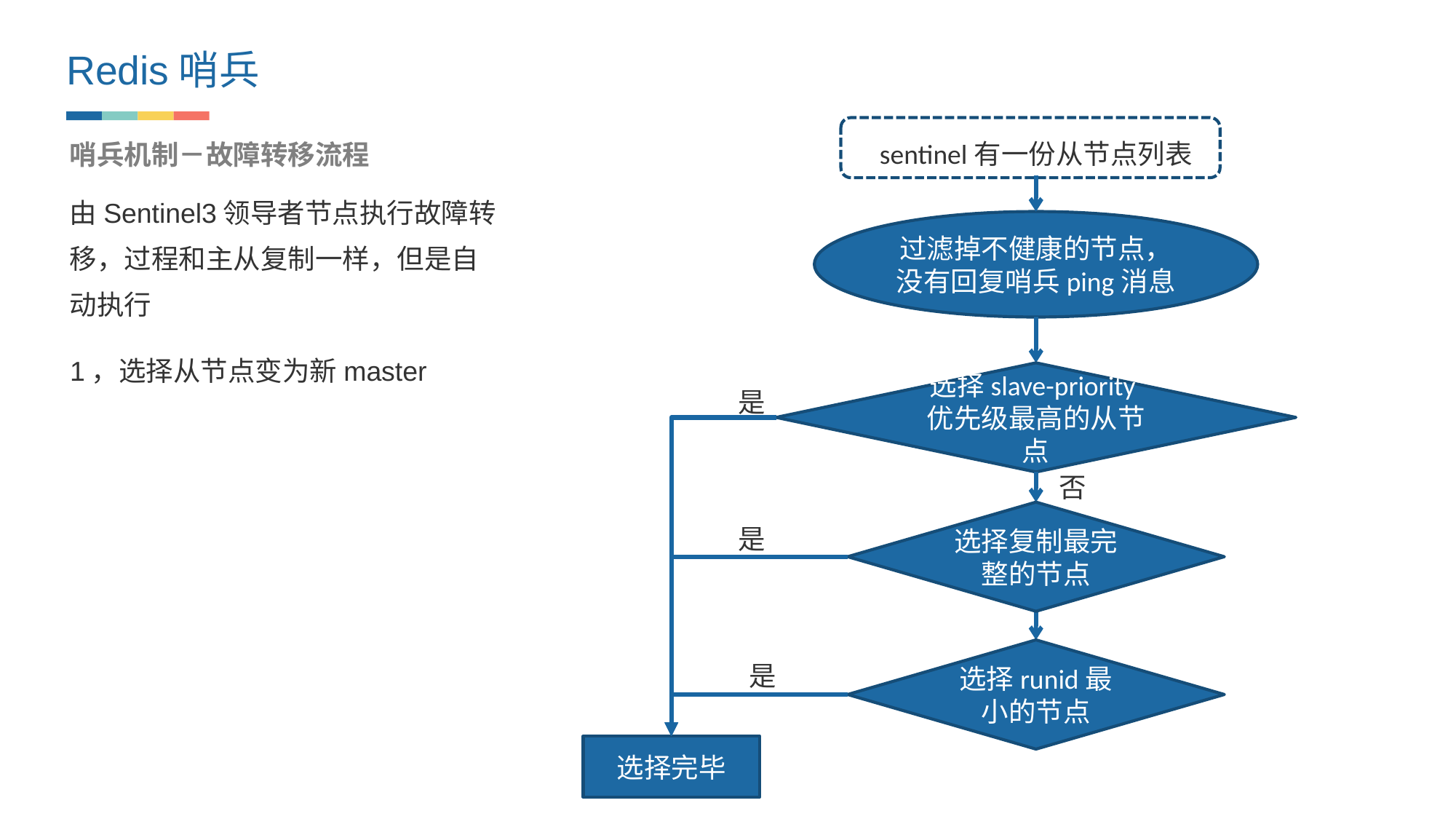

Redis哨兵

sentinel有一份从节点列表
哨兵机制－故障转移流程
由Sentinel3领导者节点执行故障转移，过程和主从复制一样，但是自动执行
过滤掉不健康的节点，没有回复哨兵ping消息
1，选择从节点变为新master
选择slave-priority优先级最高的从节点
是
否
选择复制最完整的节点
是
选择runid最小的节点
是
选择完毕